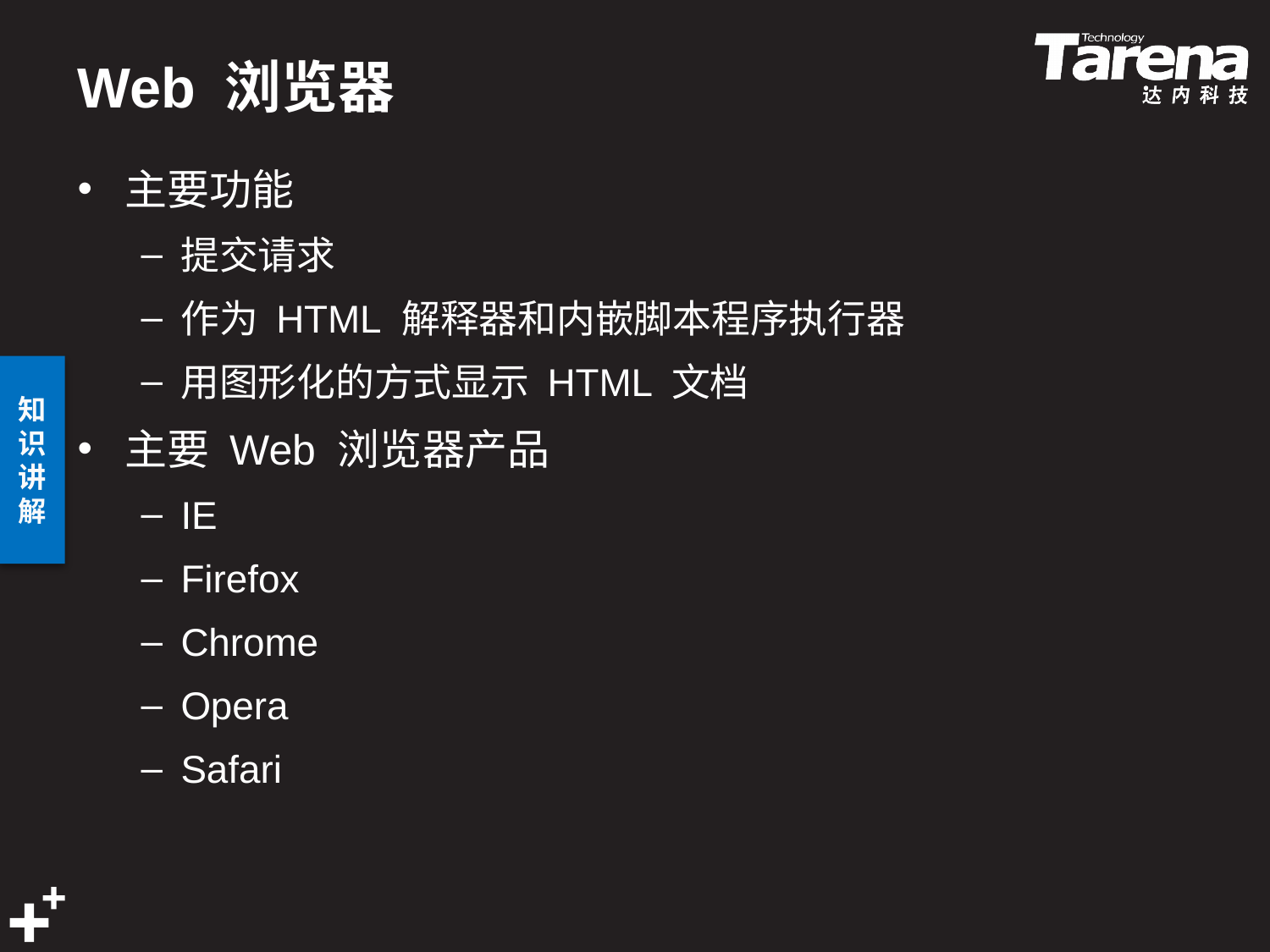

# Web 浏览器
主要功能
提交请求
作为 HTML 解释器和内嵌脚本程序执行器
用图形化的方式显示 HTML 文档
主要 Web 浏览器产品
IE
Firefox
Chrome
Opera
Safari